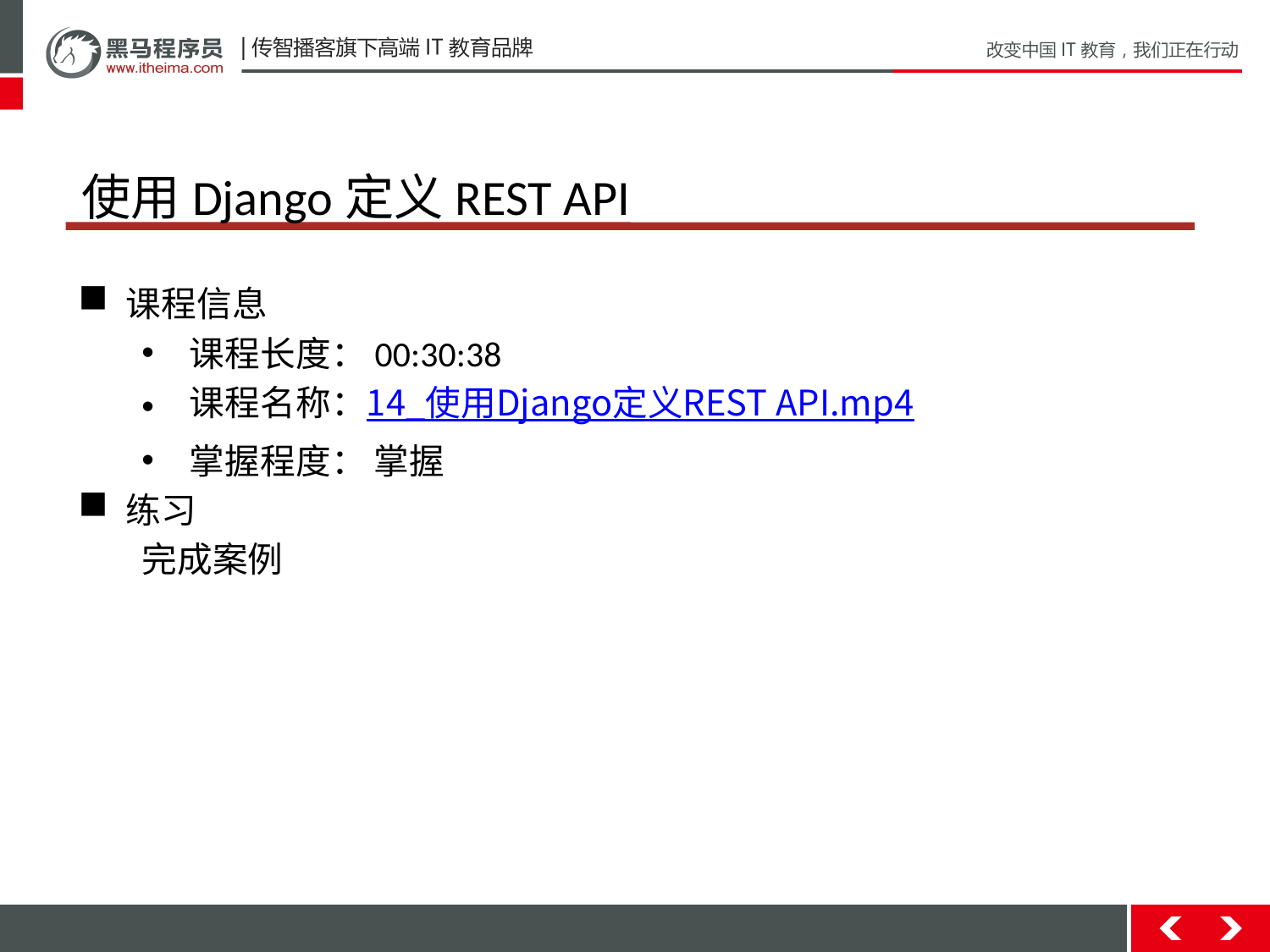

# 使用Django定义REST API

课程信息
课程长度：00:30:38
课程名称：14_使用Django定义REST API.mp4
掌握程度： 掌握
练习
完成案例